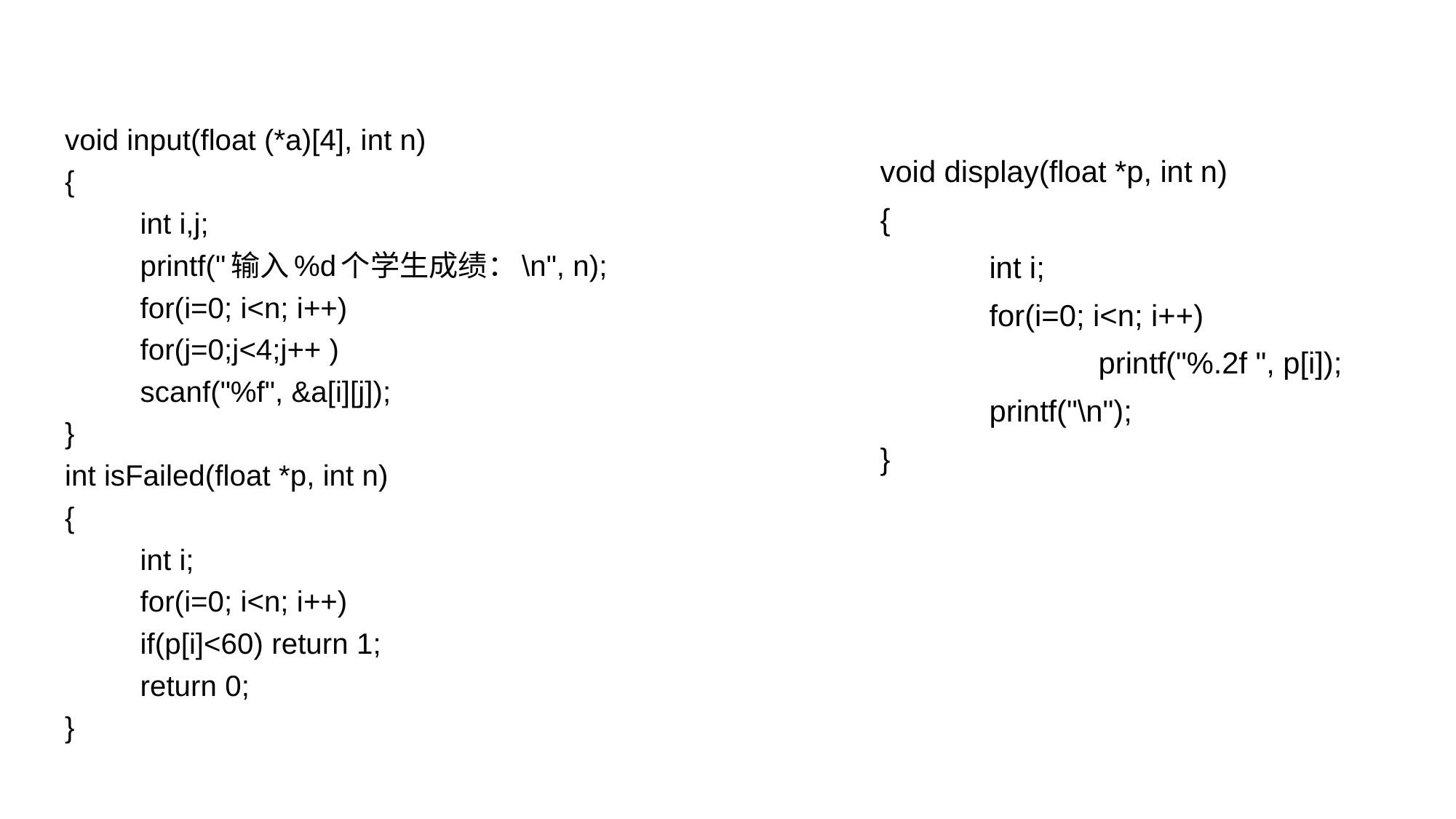

void display(float *p, int n)
{
	int i;
	for(i=0; i<n; i++)
		printf("%.2f ", p[i]);
	printf("\n");
}
void input(float (*a)[4], int n)
{
	int i,j;
	printf("输入%d个学生成绩：\n", n);
	for(i=0; i<n; i++)
		for(j=0;j<4;j++ )
			scanf("%f", &a[i][j]);
}
int isFailed(float *p, int n)
{
	int i;
	for(i=0; i<n; i++)
		if(p[i]<60) return 1;
	return 0;
}